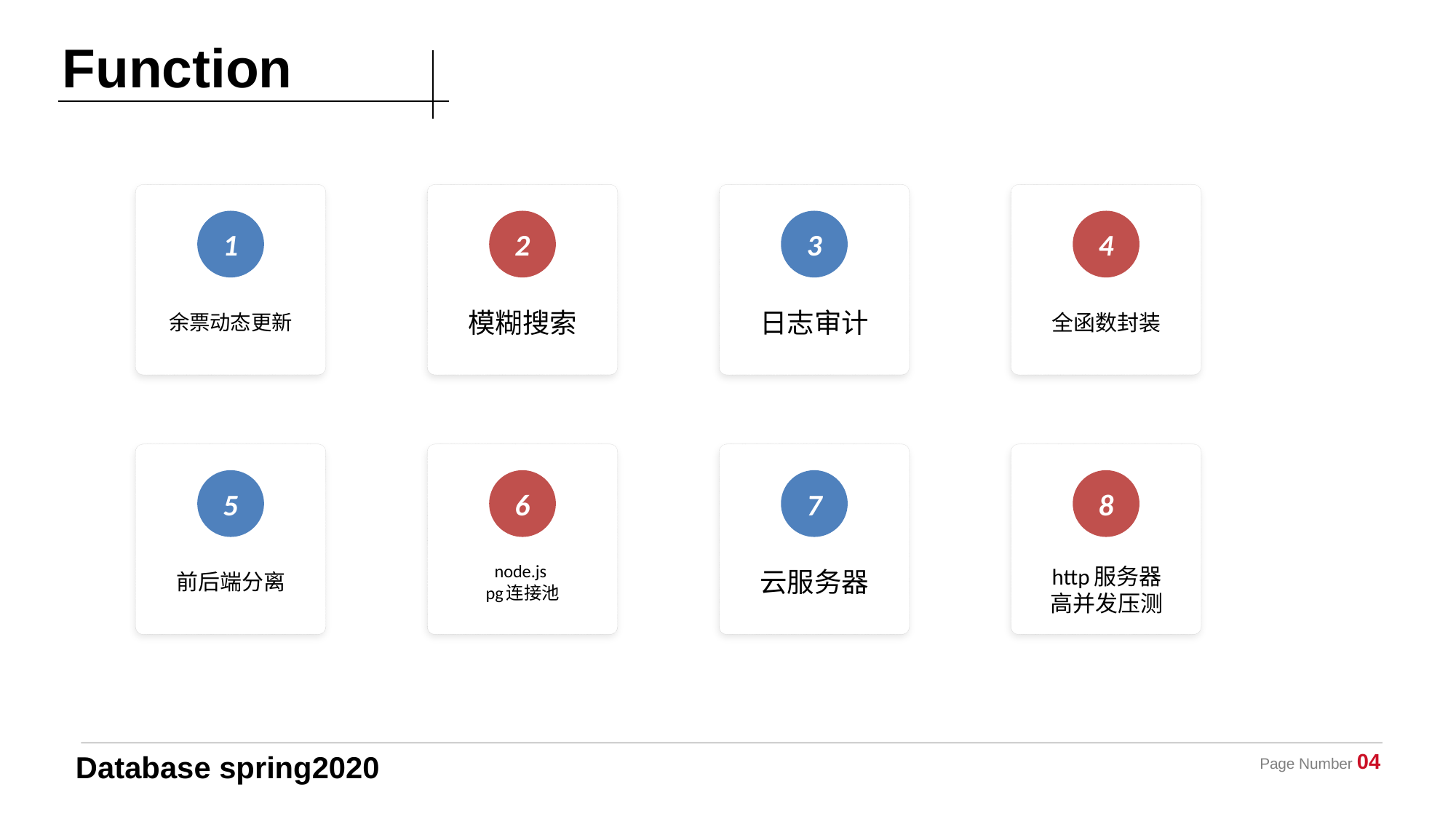

​
​
Function
​
​

1
余票动态更新

2
模糊搜索

3
日志审计

4
全函数封装

5
前后端分离

6
node.js
pg连接池

7
云服务器

8

http服务器
高并发压测
Page Number 04
Database spring2020